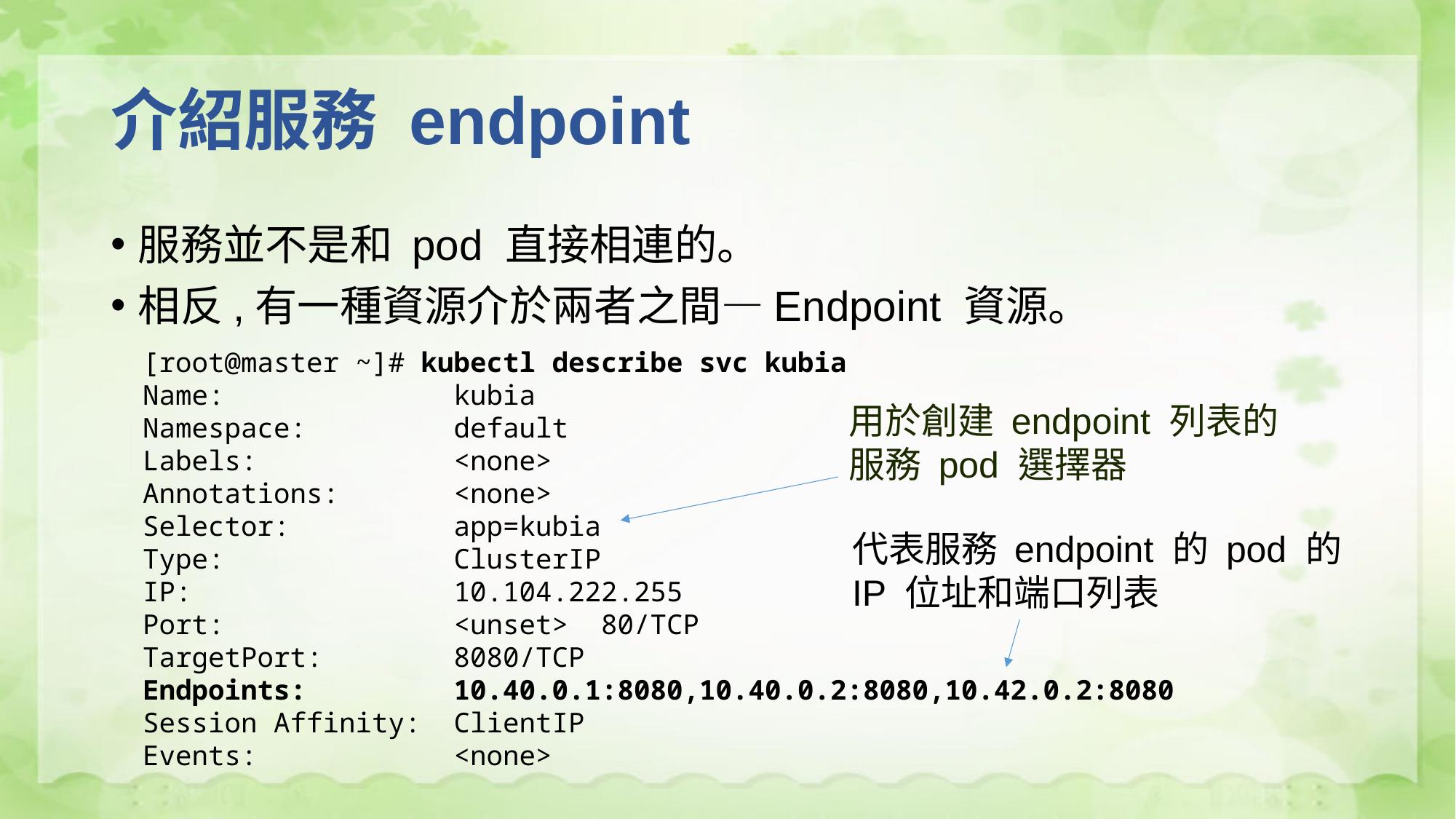

# 介紹服務 endpoint
服務並不是和 pod 直接相連的。
相反,有一種資源介於兩者之間—Endpoint 資源。
[root@master ~]# kubectl describe svc kubia
Name:              kubia
Namespace:         default
Labels:            <none>
Annotations:       <none>
Selector:          app=kubia
Type:              ClusterIP
IP:                10.104.222.255
Port:              <unset>  80/TCP
TargetPort:        8080/TCP
Endpoints:         10.40.0.1:8080,10.40.0.2:8080,10.42.0.2:8080
Session Affinity:  ClientIP
Events:            <none>
用於創建 endpoint 列表的服務 pod 選擇器
代表服務 endpoint 的 pod 的 IP 位址和端口列表